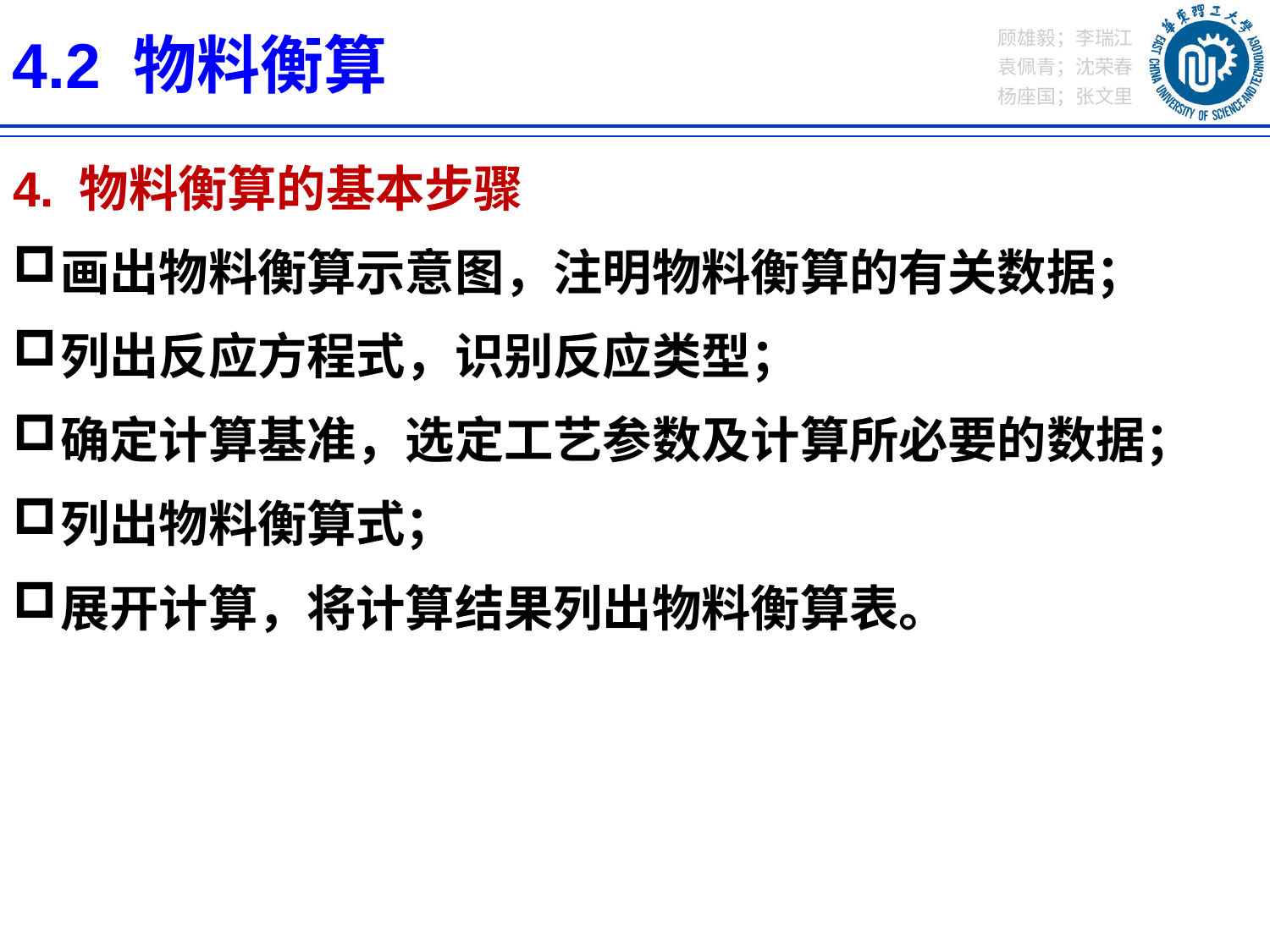

4.2 物料衡算
4. 物料衡算的基本步骤
画出物料衡算示意图，注明物料衡算的有关数据；
列出反应方程式，识别反应类型；
确定计算基准，选定工艺参数及计算所必要的数据；
列出物料衡算式；
展开计算，将计算结果列出物料衡算表。